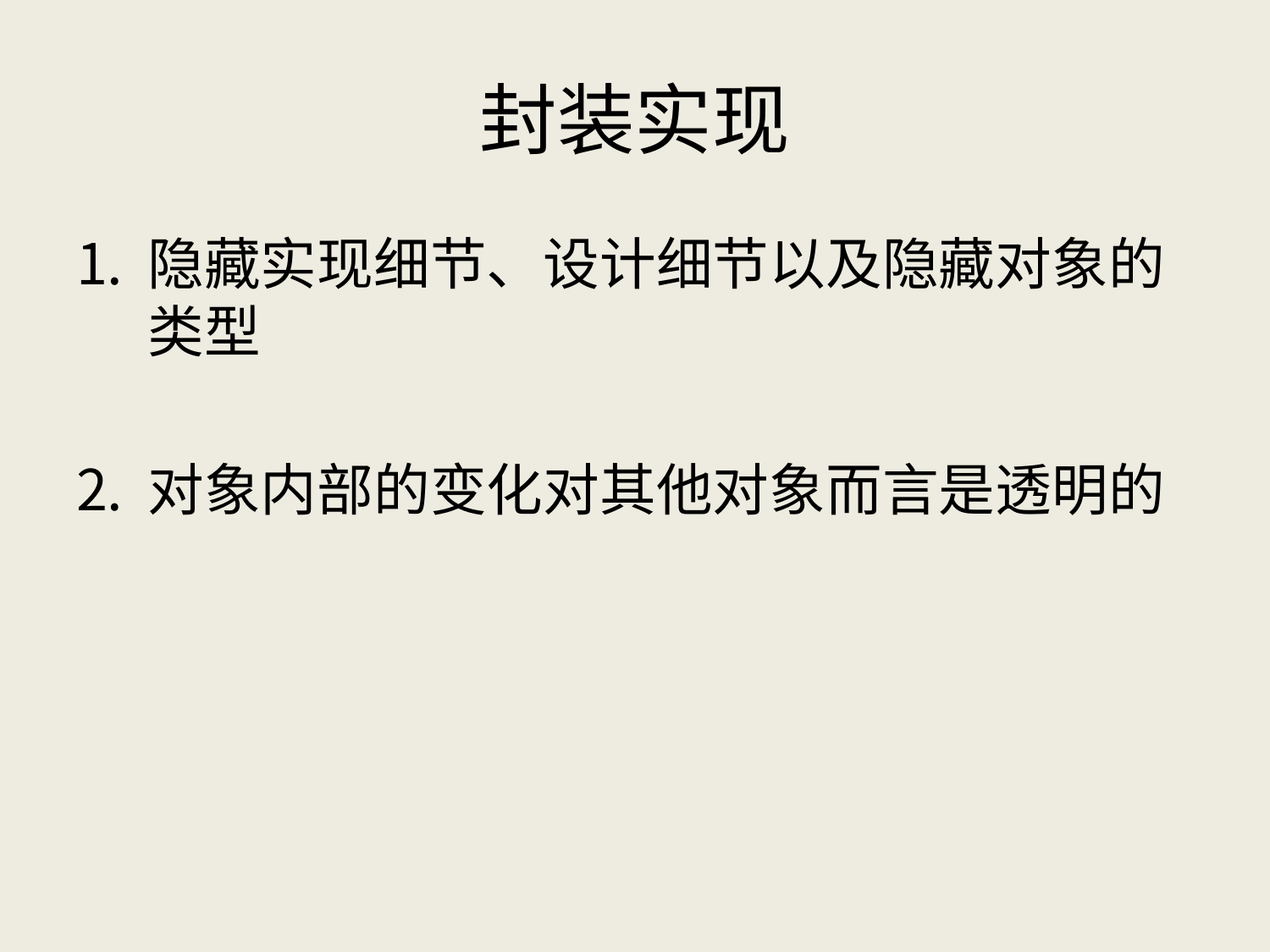

# 封装实现
隐藏实现细节、设计细节以及隐藏对象的类型

对象内部的变化对其他对象而言是透明的